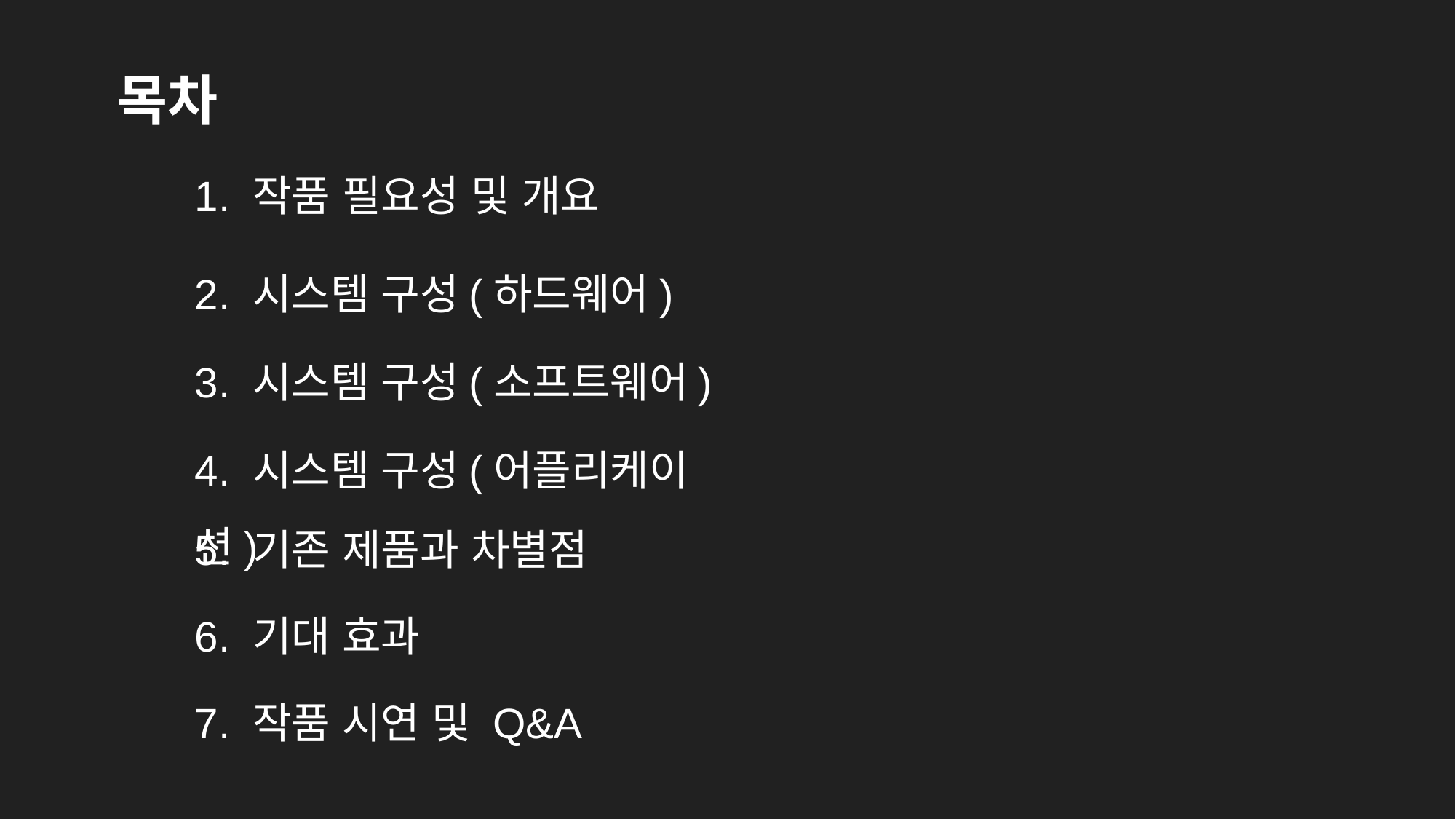

목차
1. 작품 필요성 및 개요
2. 시스템 구성(하드웨어)
3. 시스템 구성(소프트웨어)
4. 시스템 구성(어플리케이션)
5. 기존 제품과 차별점
6. 기대 효과
7. 작품 시연 및 Q&A